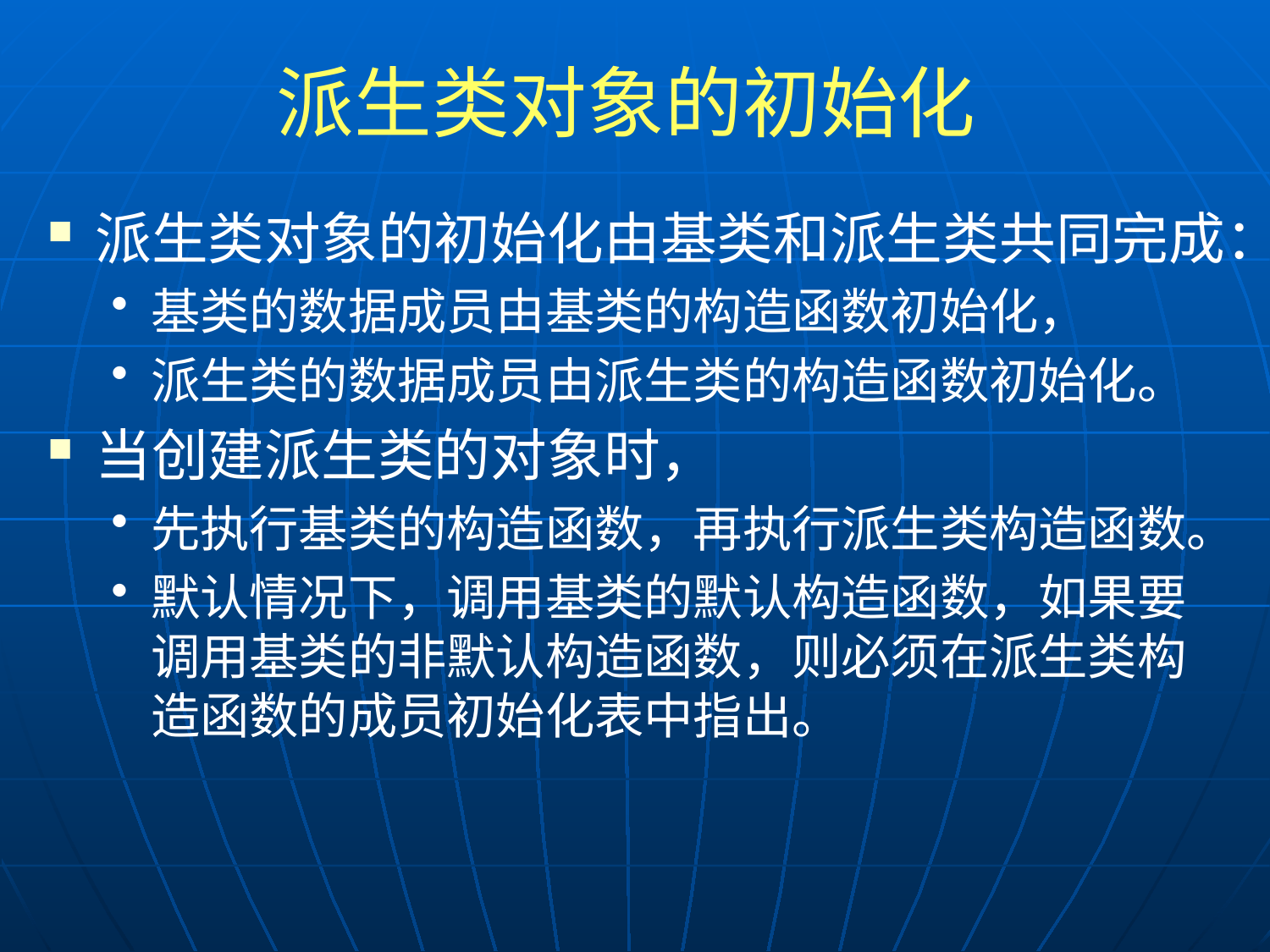

# 派生类对象的初始化
派生类对象的初始化由基类和派生类共同完成：
基类的数据成员由基类的构造函数初始化，
派生类的数据成员由派生类的构造函数初始化。
当创建派生类的对象时，
先执行基类的构造函数，再执行派生类构造函数。
默认情况下，调用基类的默认构造函数，如果要调用基类的非默认构造函数，则必须在派生类构造函数的成员初始化表中指出。